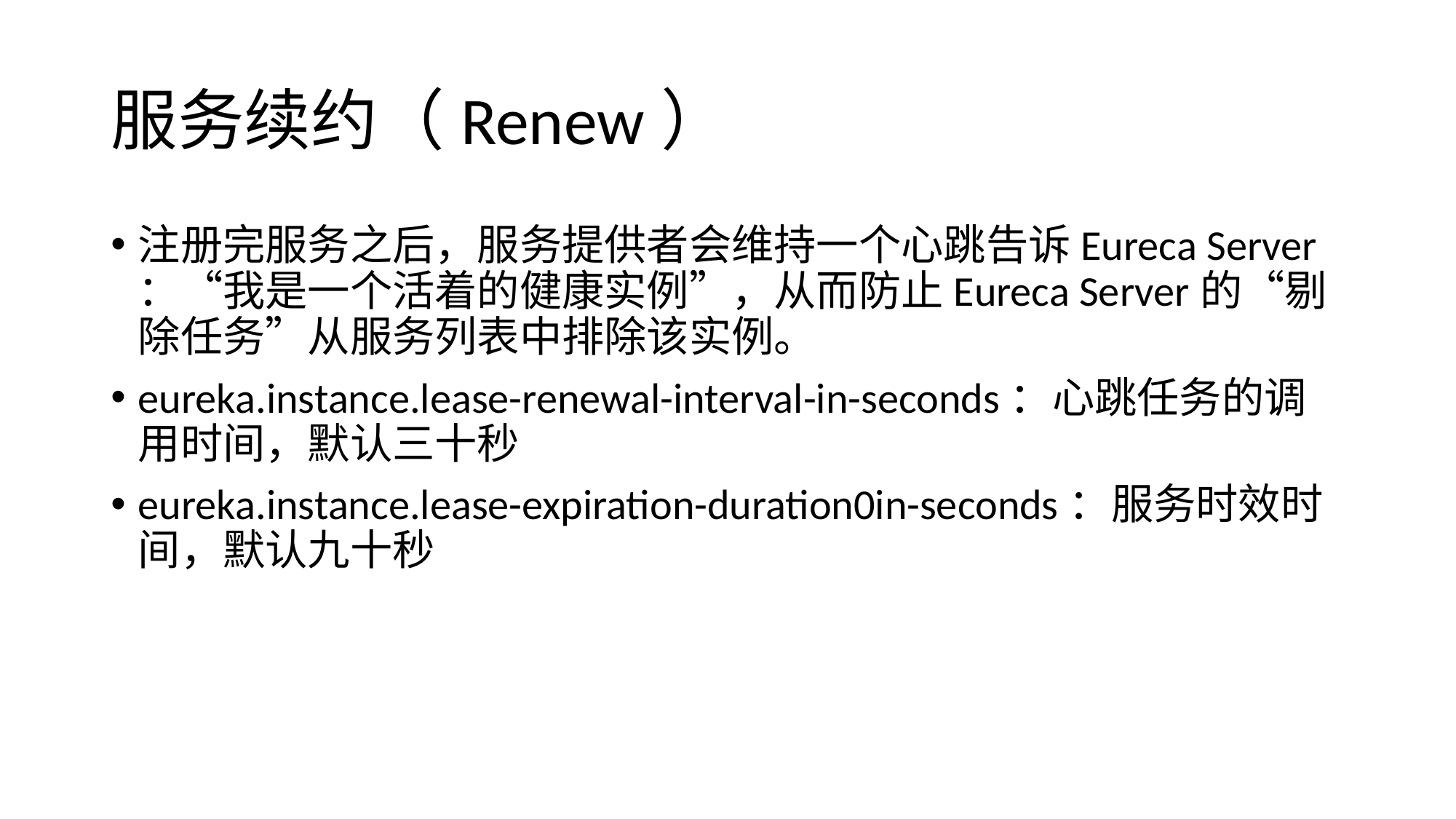

# 服务续约（Renew）
注册完服务之后，服务提供者会维持一个心跳告诉Eureca Server ：“我是一个活着的健康实例”，从而防止Eureca Server的“剔除任务”从服务列表中排除该实例。
eureka.instance.lease-renewal-interval-in-seconds：心跳任务的调用时间，默认三十秒
eureka.instance.lease-expiration-duration0in-seconds：服务时效时间，默认九十秒